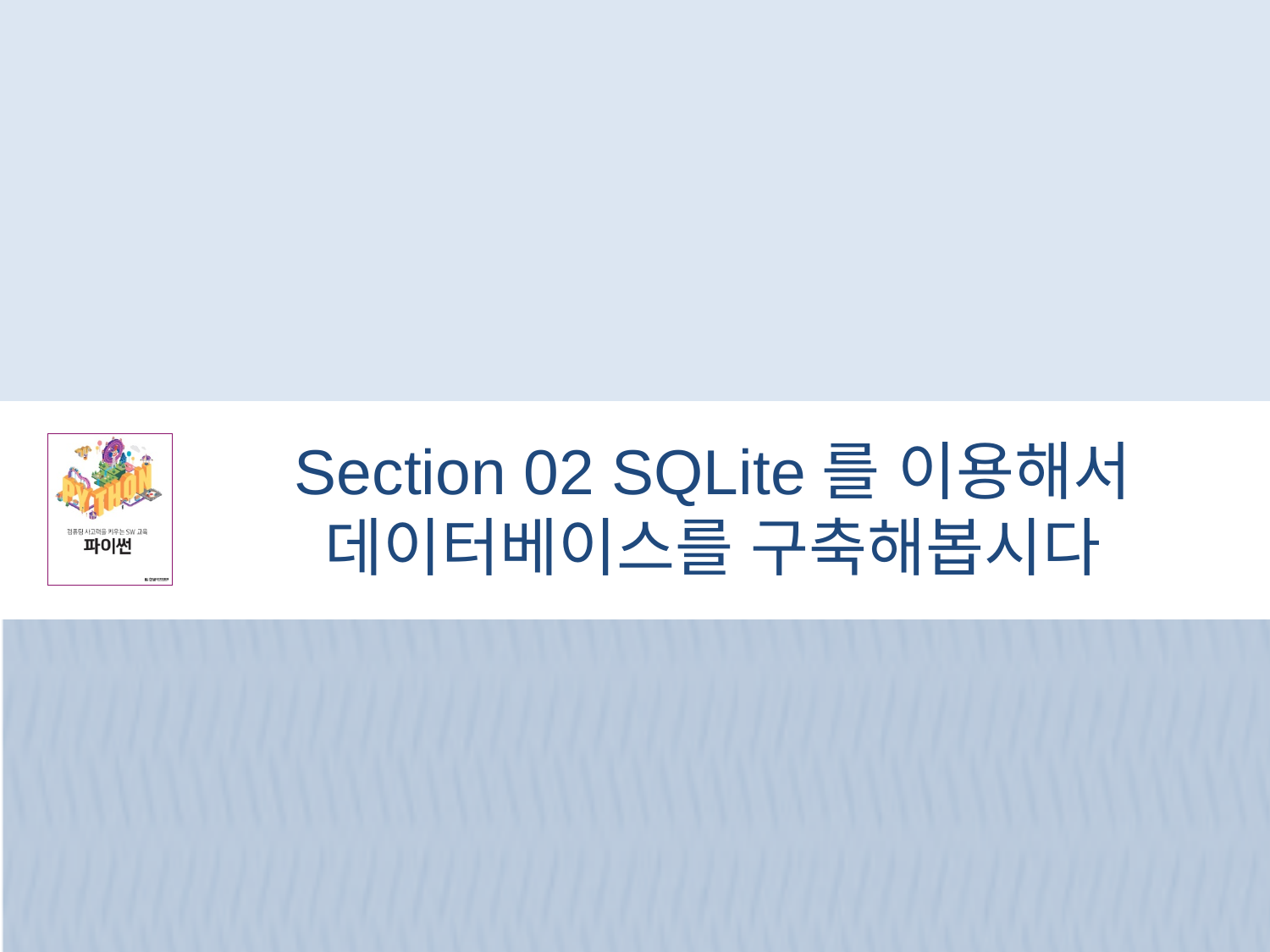

# Section 02 SQLite를 이용해서 데이터베이스를 구축해봅시다